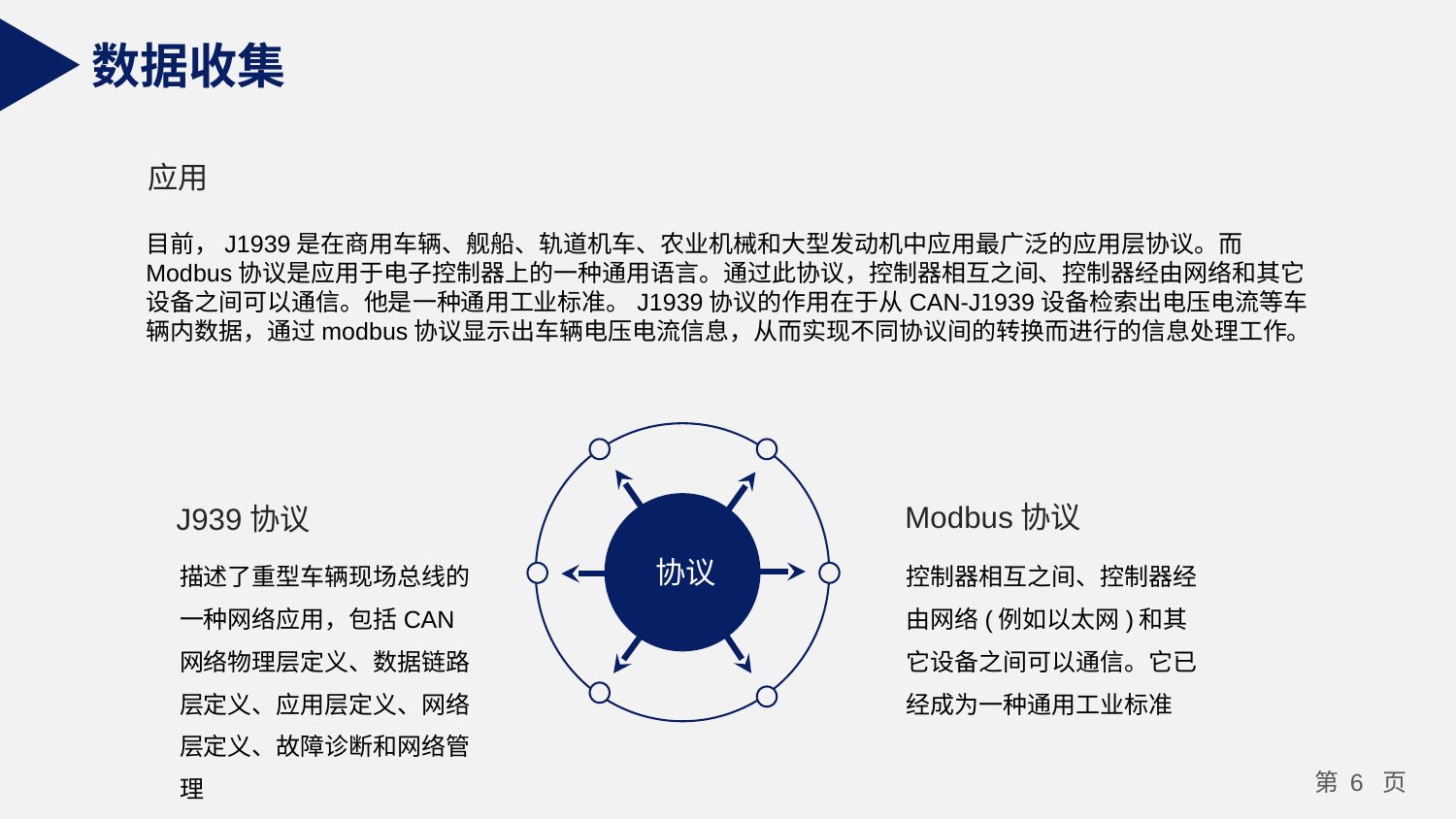

数据收集
应用
目前，J1939是在商用车辆、舰船、轨道机车、农业机械和大型发动机中应用最广泛的应用层协议。而Modbus协议是应用于电子控制器上的一种通用语言。通过此协议，控制器相互之间、控制器经由网络和其它设备之间可以通信。他是一种通用工业标准。J1939协议的作用在于从CAN-J1939设备检索出电压电流等车辆内数据，通过modbus协议显示出车辆电压电流信息，从而实现不同协议间的转换而进行的信息处理工作。

Modbus协议
控制器相互之间、控制器经由网络(例如以太网)和其它设备之间可以通信。它已经成为一种通用工业标准
J939协议
描述了重型车辆现场总线的一种网络应用，包括CAN网络物理层定义、数据链路层定义、应用层定义、网络层定义、故障诊断和网络管理

协议